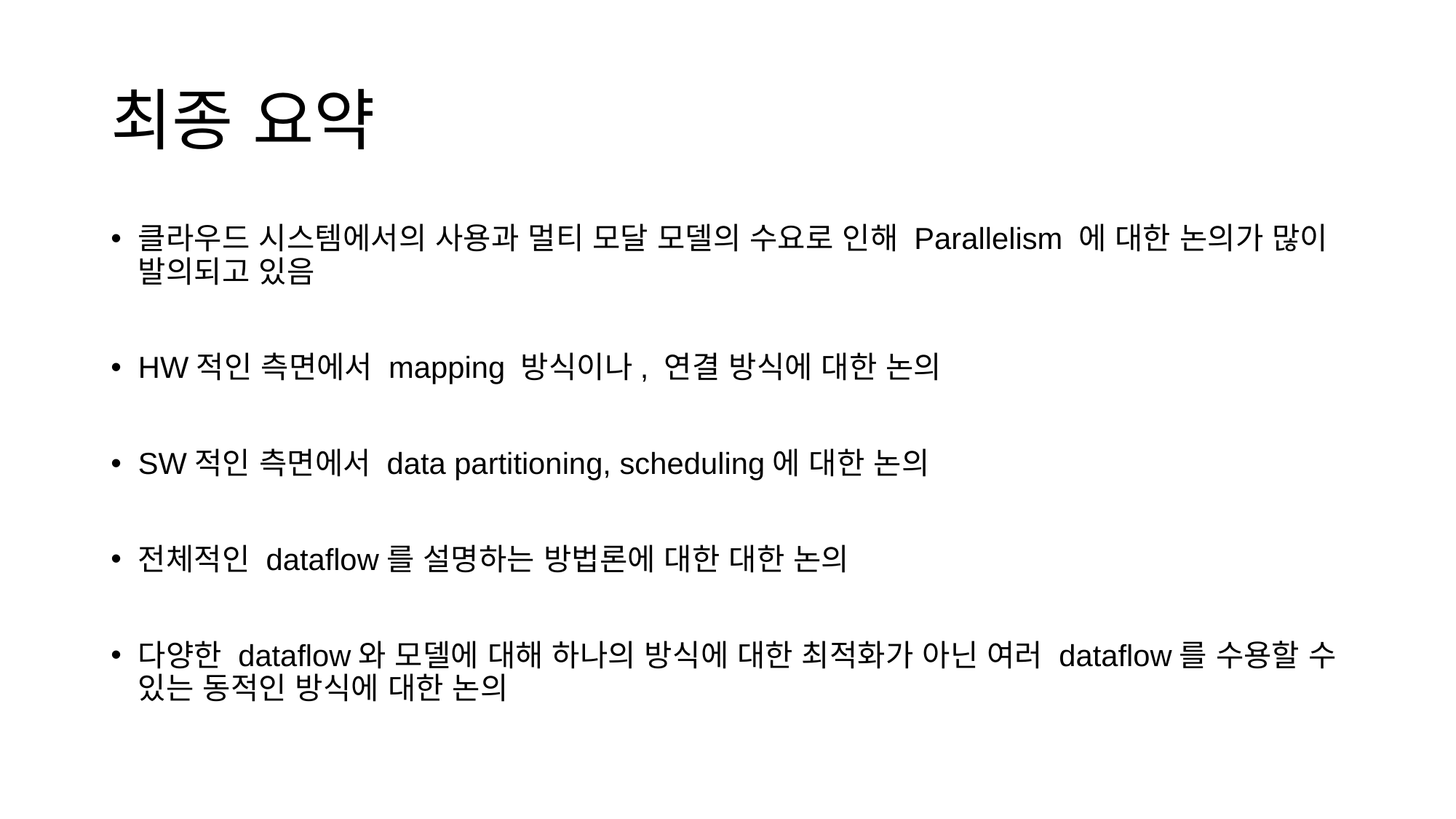

# 최종 요약
클라우드 시스템에서의 사용과 멀티 모달 모델의 수요로 인해 Parallelism 에 대한 논의가 많이 발의되고 있음

HW적인 측면에서 mapping 방식이나, 연결 방식에 대한 논의

SW적인 측면에서 data partitioning, scheduling에 대한 논의

전체적인 dataflow를 설명하는 방법론에 대한 대한 논의

다양한 dataflow와 모델에 대해 하나의 방식에 대한 최적화가 아닌 여러 dataflow를 수용할 수 있는 동적인 방식에 대한 논의